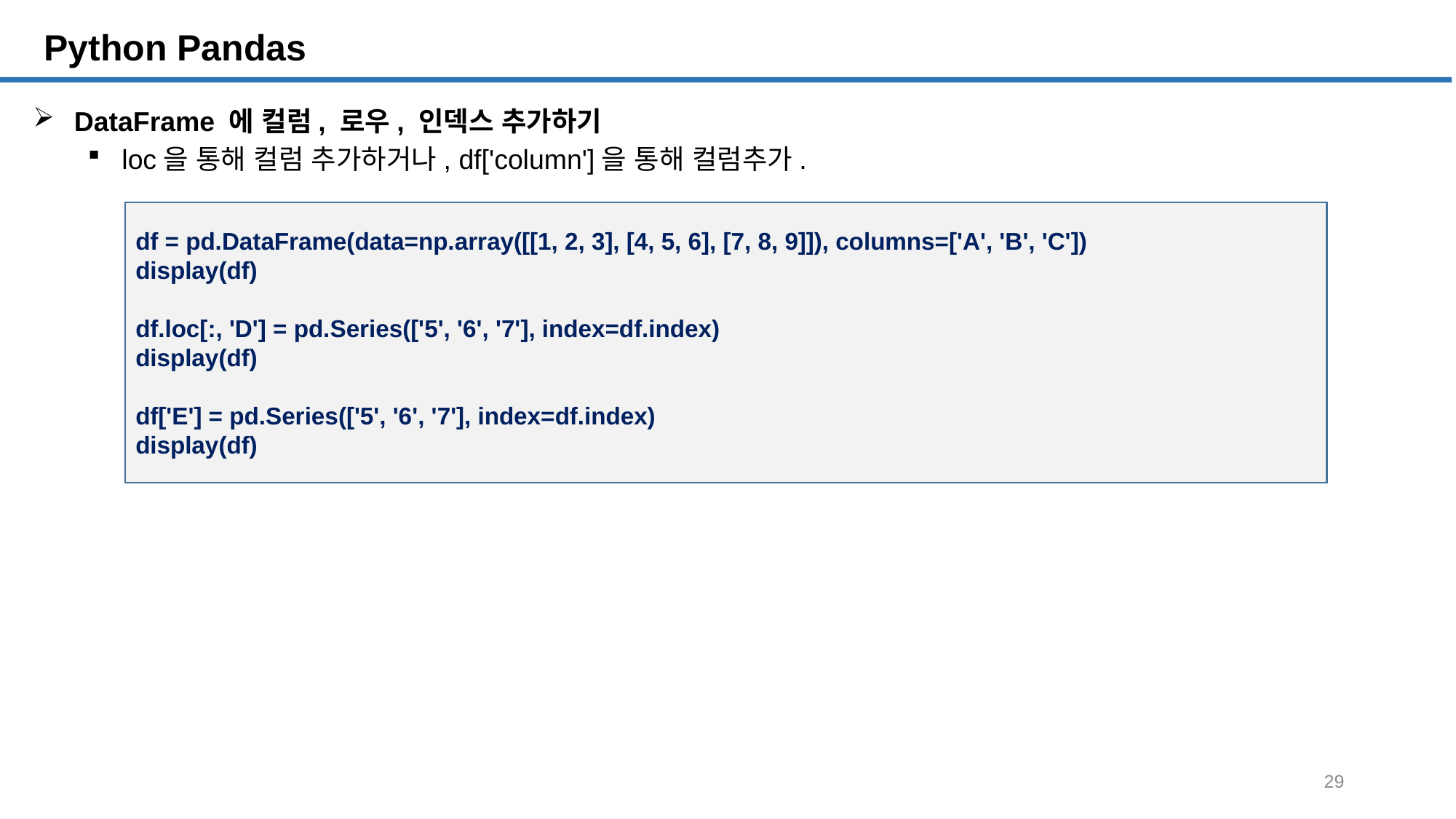

SQL 튜닝 개요
# Python Pandas

DataFrame 에 컬럼, 로우, 인덱스 추가하기
loc을 통해 컬럼 추가하거나, df['column']을 통해 컬럼추가.
df = pd.DataFrame(data=np.array([[1, 2, 3], [4, 5, 6], [7, 8, 9]]), columns=['A', 'B', 'C'])
display(df)

df.loc[:, 'D'] = pd.Series(['5', '6', '7'], index=df.index)
display(df)

df['E'] = pd.Series(['5', '6', '7'], index=df.index)
display(df)
29